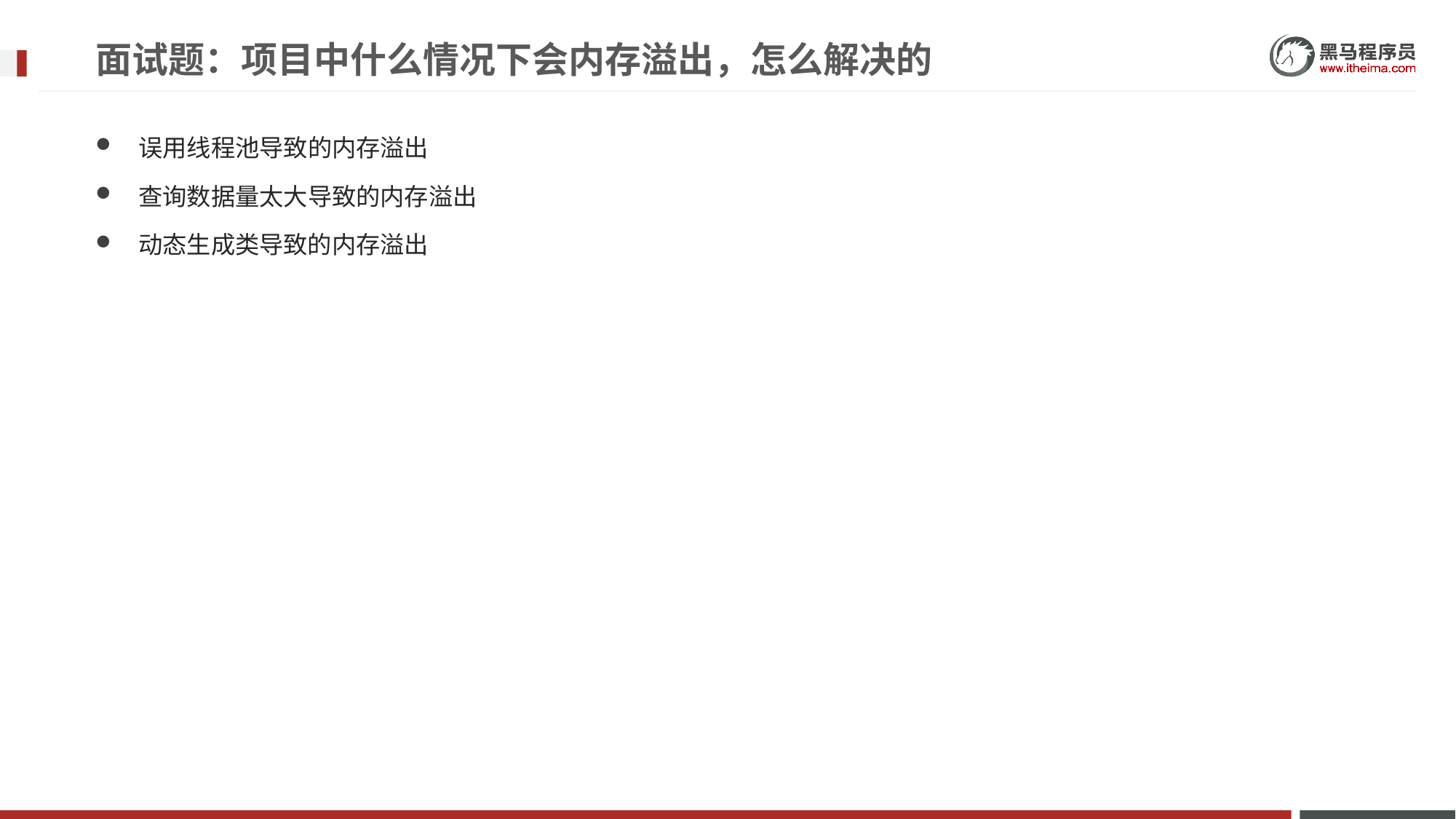

# 面试题：项目中什么情况下会内存溢出，怎么解决的
误用线程池导致的内存溢出
查询数据量太大导致的内存溢出
动态生成类导致的内存溢出